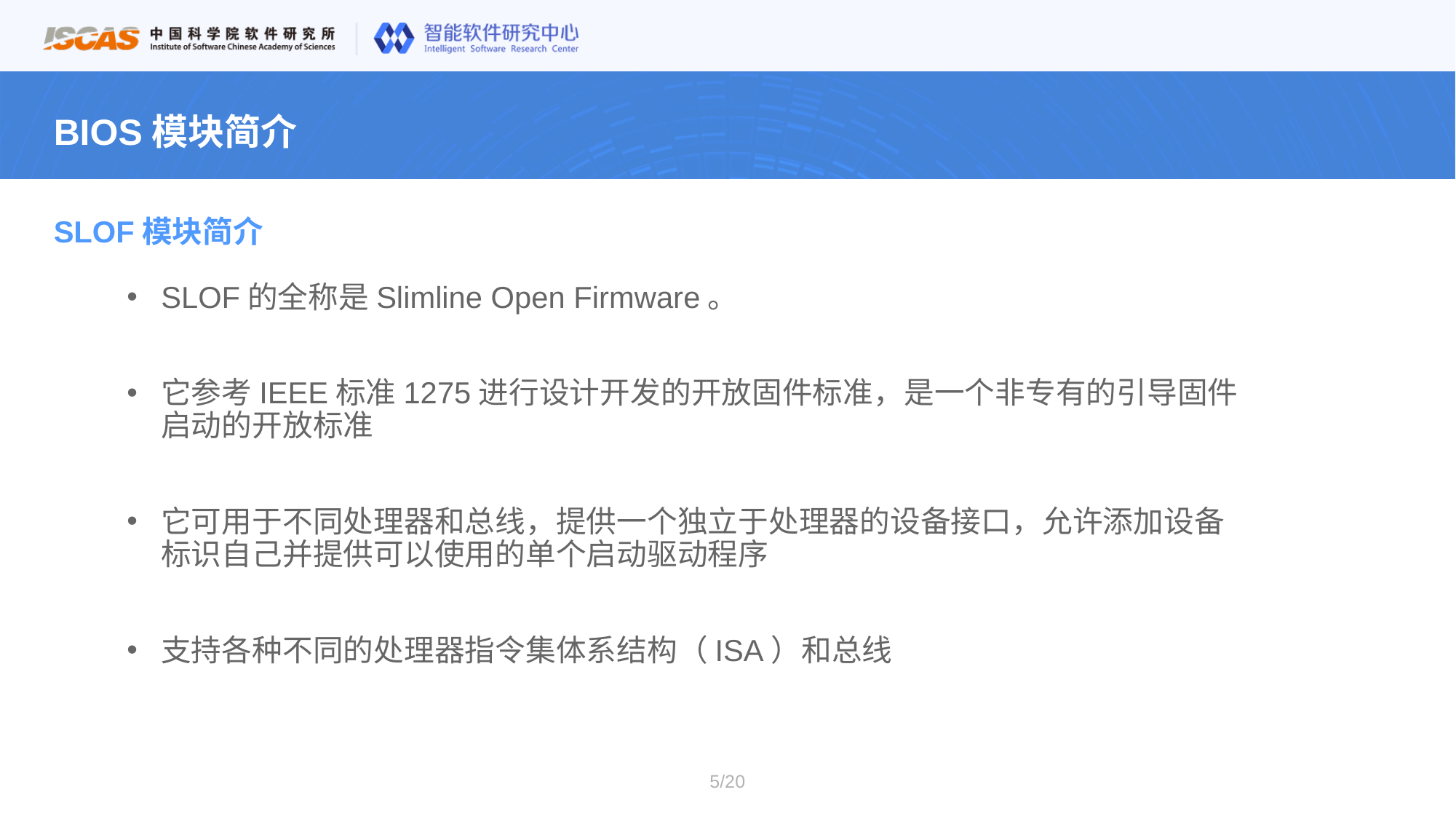

BIOS模块简介

SLOF模块简介
SLOF的全称是Slimline Open Firmware。

它参考IEEE标准1275进行设计开发的开放固件标准，是一个非专有的引导固件启动的开放标准

它可用于不同处理器和总线，提供一个独立于处理器的设备接口，允许添加设备标识自己并提供可以使用的单个启动驱动程序

支持各种不同的处理器指令集体系结构（ISA）和总线
5/20